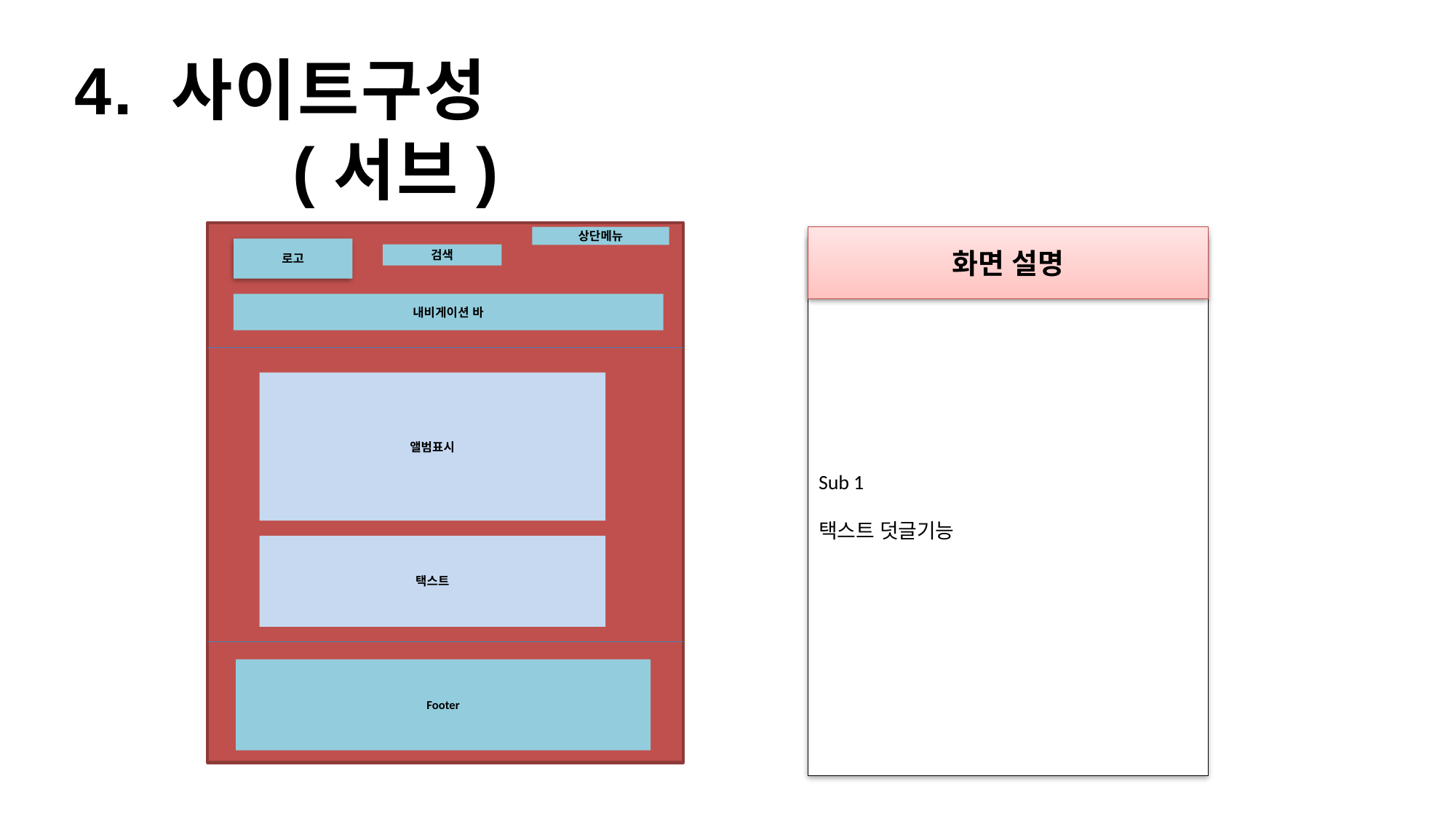

4. 사이트구성 			(서브)

상단메뉴
화면 설명

Sub 1

택스트 덧글기능

로고
검색
내비게이션 바
앨범표시
택스트
Footer